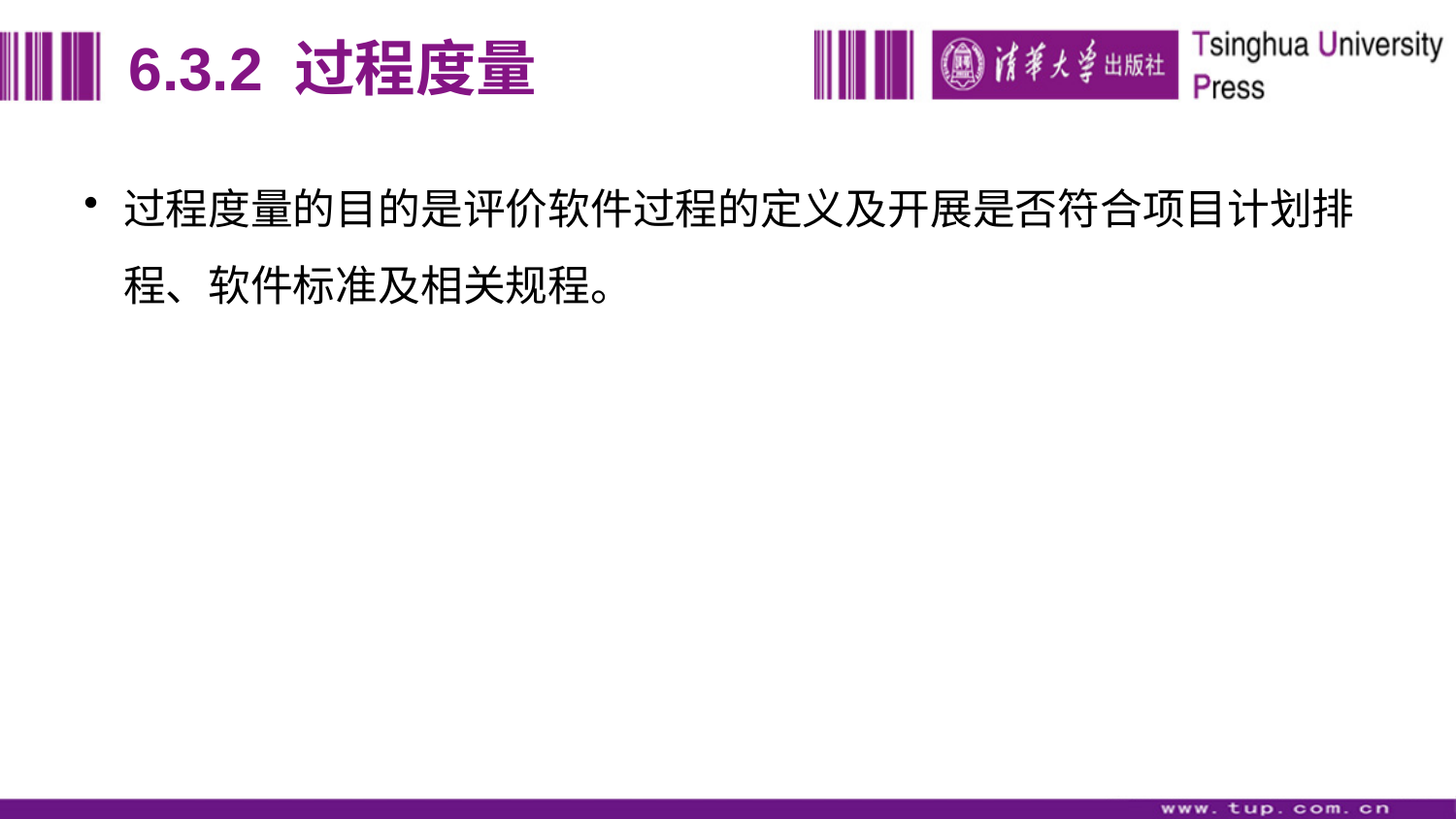

# 6.3.2 过程度量
过程度量的目的是评价软件过程的定义及开展是否符合项目计划排程、软件标准及相关规程。